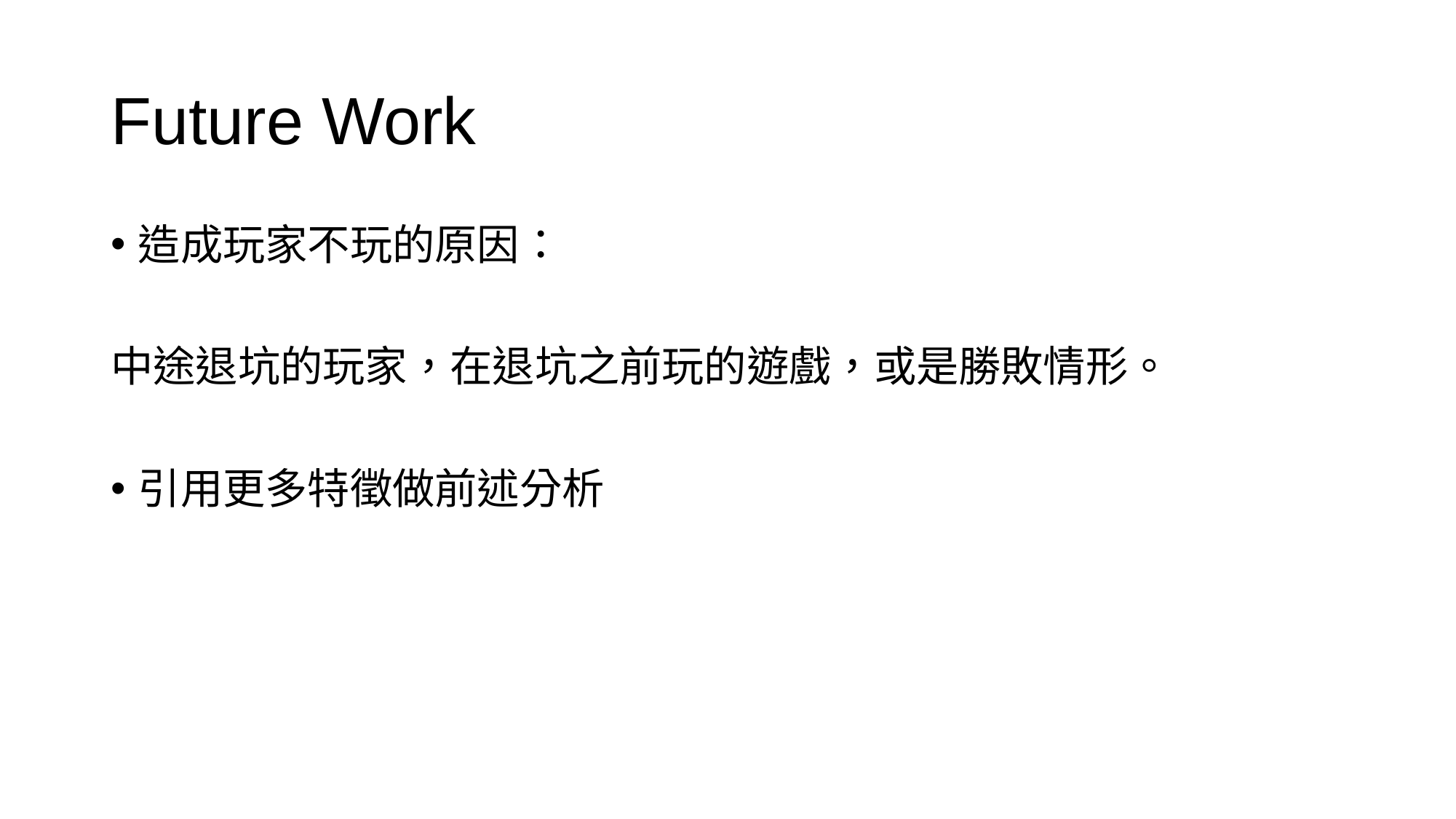

# Future Work
造成玩家不玩的原因：

中途退坑的玩家，在退坑之前玩的遊戲，或是勝敗情形。

引用更多特徵做前述分析